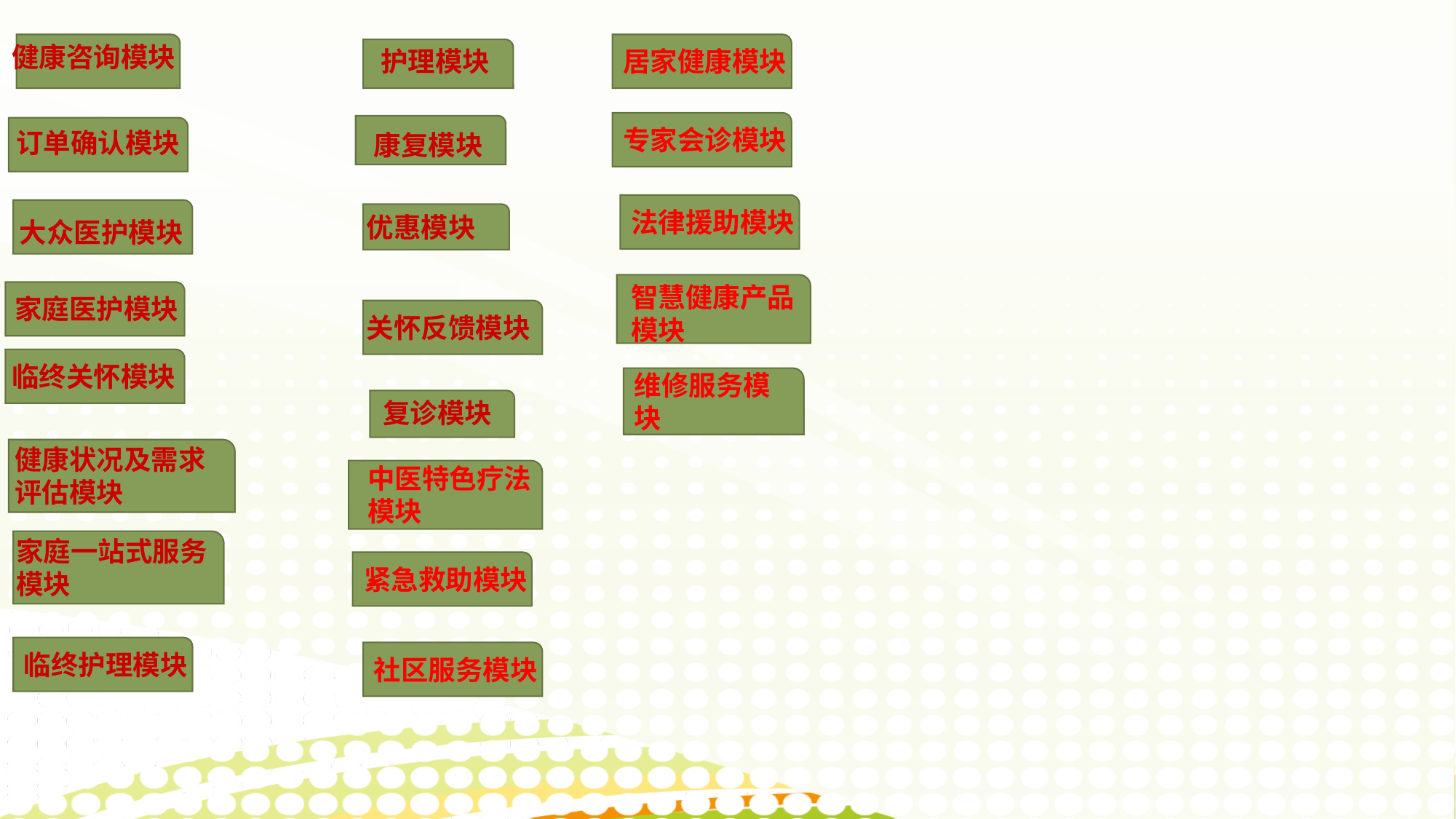

健康咨询模块

护理模块
居家健康模块

专家会诊模块
订单确认模块
康复模块

法律援助模块

优惠模块
大众医护模块

智慧健康产品模块

家庭医护模块

关怀反馈模块

临终关怀模块
维修服务模块

复诊模块
健康状况及需求
评估模块

中医特色疗法模块

家庭一站式服务
模块

紧急救助模块

临终护理模块

社区服务模块